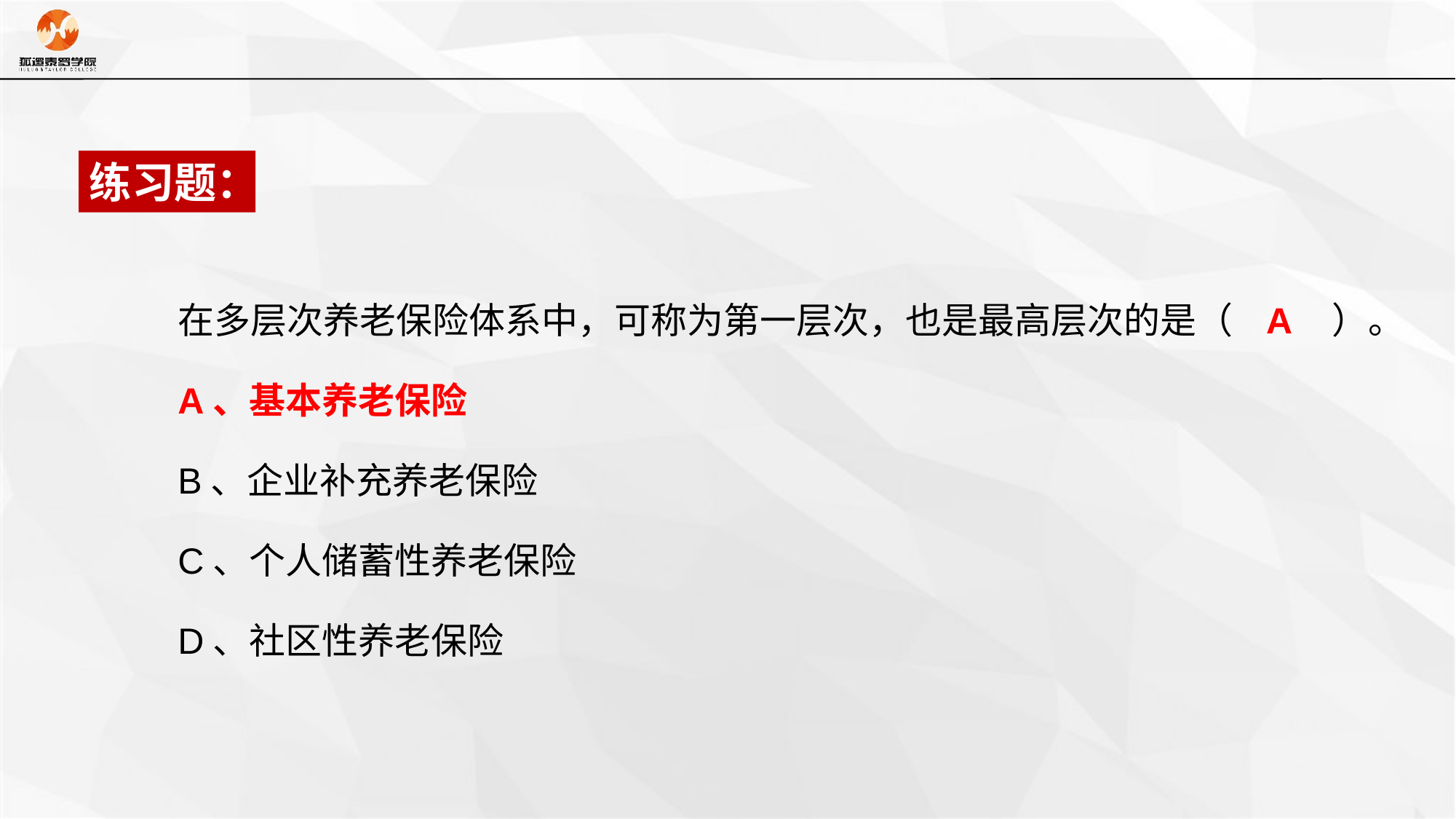

练习题：
在多层次养老保险体系中，可称为第一层次，也是最高层次的是（   A   ）。
A、基本养老保险
B、企业补充养老保险
C、个人储蓄性养老保险
D、社区性养老保险